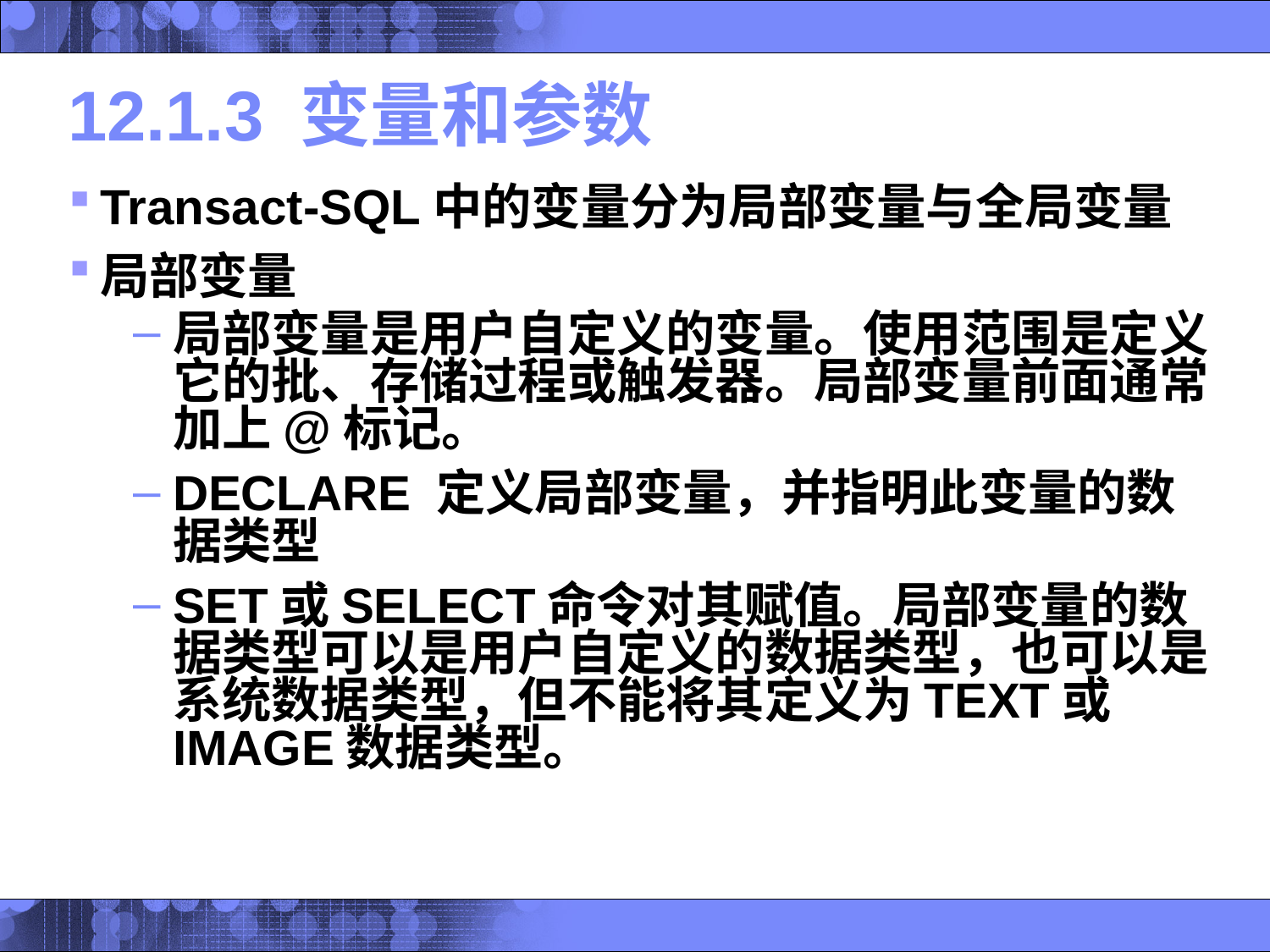

# 12.1.3 变量和参数
Transact-SQL中的变量分为局部变量与全局变量
局部变量
局部变量是用户自定义的变量。使用范围是定义它的批、存储过程或触发器。局部变量前面通常加上@标记。
DECLARE 定义局部变量，并指明此变量的数据类型
SET或SELECT命令对其赋值。局部变量的数据类型可以是用户自定义的数据类型，也可以是系统数据类型，但不能将其定义为TEXT或IMAGE数据类型。